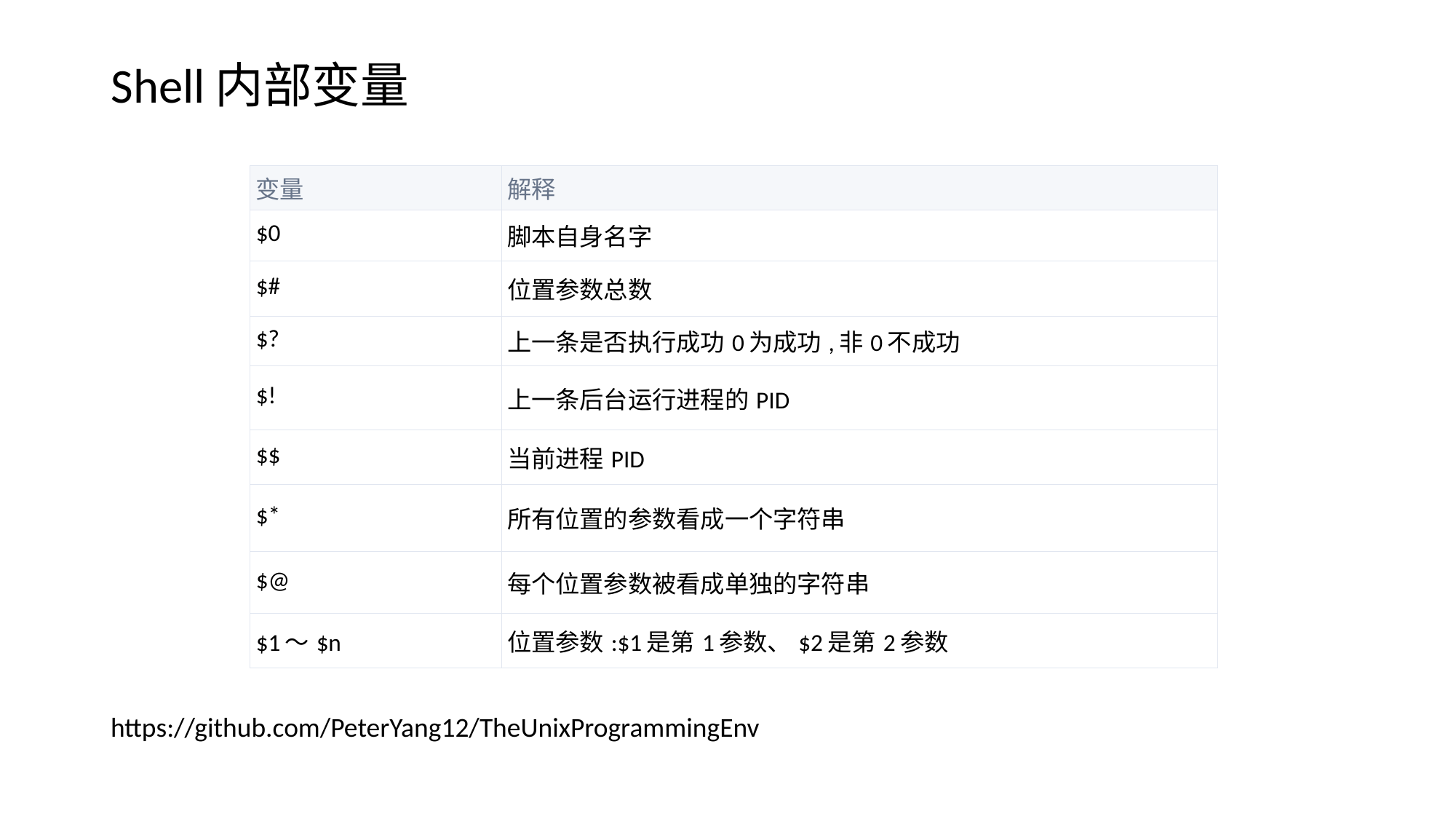

# Shell内部变量
| 变量 | 解释 |
| --- | --- |
| $0 | 脚本自身名字 |
| $# | 位置参数总数 |
| $? | 上一条是否执行成功0为成功,非0不成功 |
| $! | 上一条后台运行进程的PID |
| $$ | 当前进程PID |
| $\* | 所有位置的参数看成一个字符串 |
| $@ | 每个位置参数被看成单独的字符串 |
| $1～$n | 位置参数:$1是第1参数、$2是第2参数 |
https://github.com/PeterYang12/TheUnixProgrammingEnv